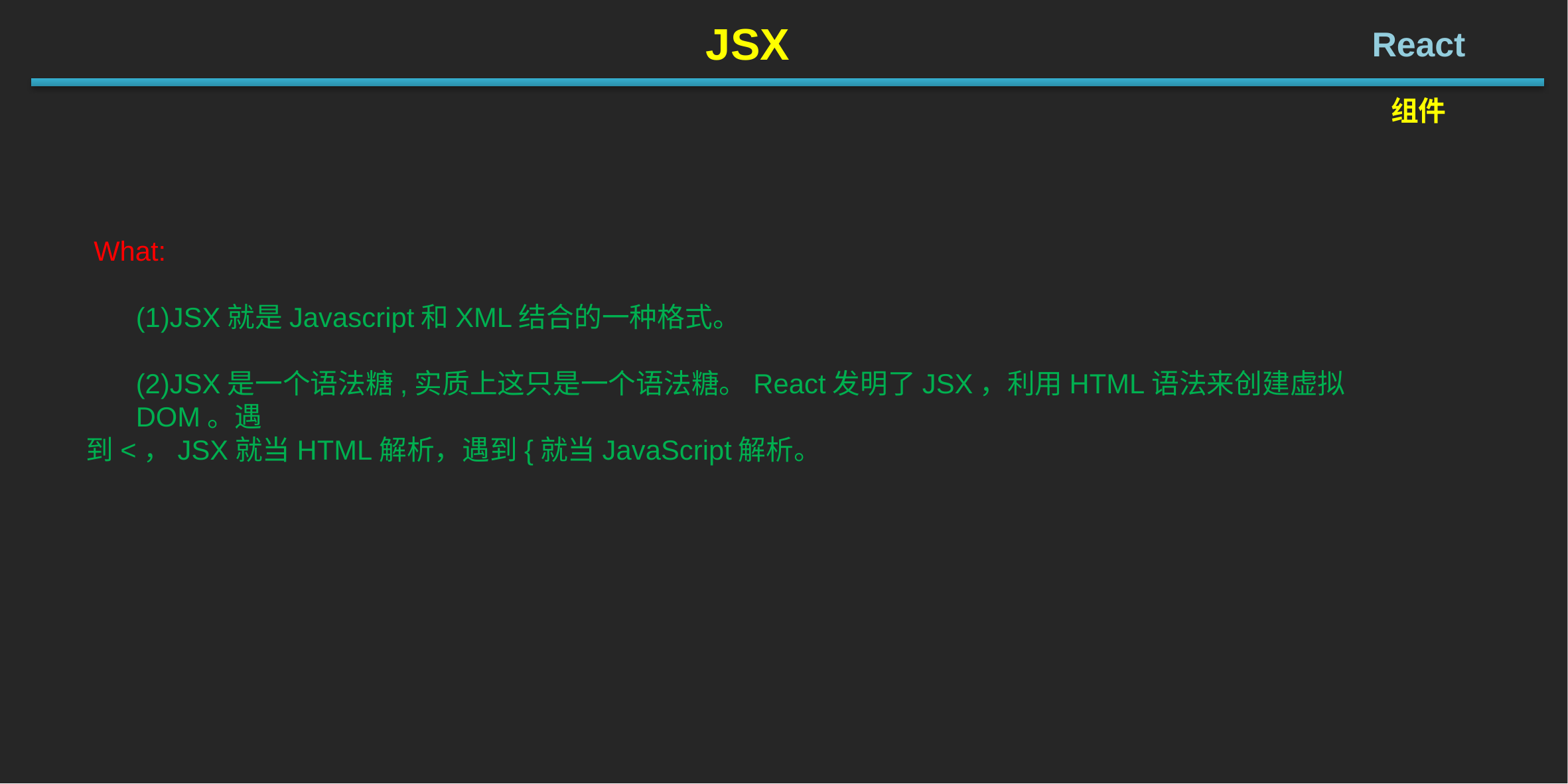

JSX
# React

组件
 What:

	(1)JSX就是Javascript和XML结合的一种格式。

	(2)JSX是一个语法糖,实质上这只是一个语法糖。React发明了JSX，利用HTML语法来创建虚拟DOM。遇
到<，JSX就当HTML解析，遇到{就当JavaScript解析。